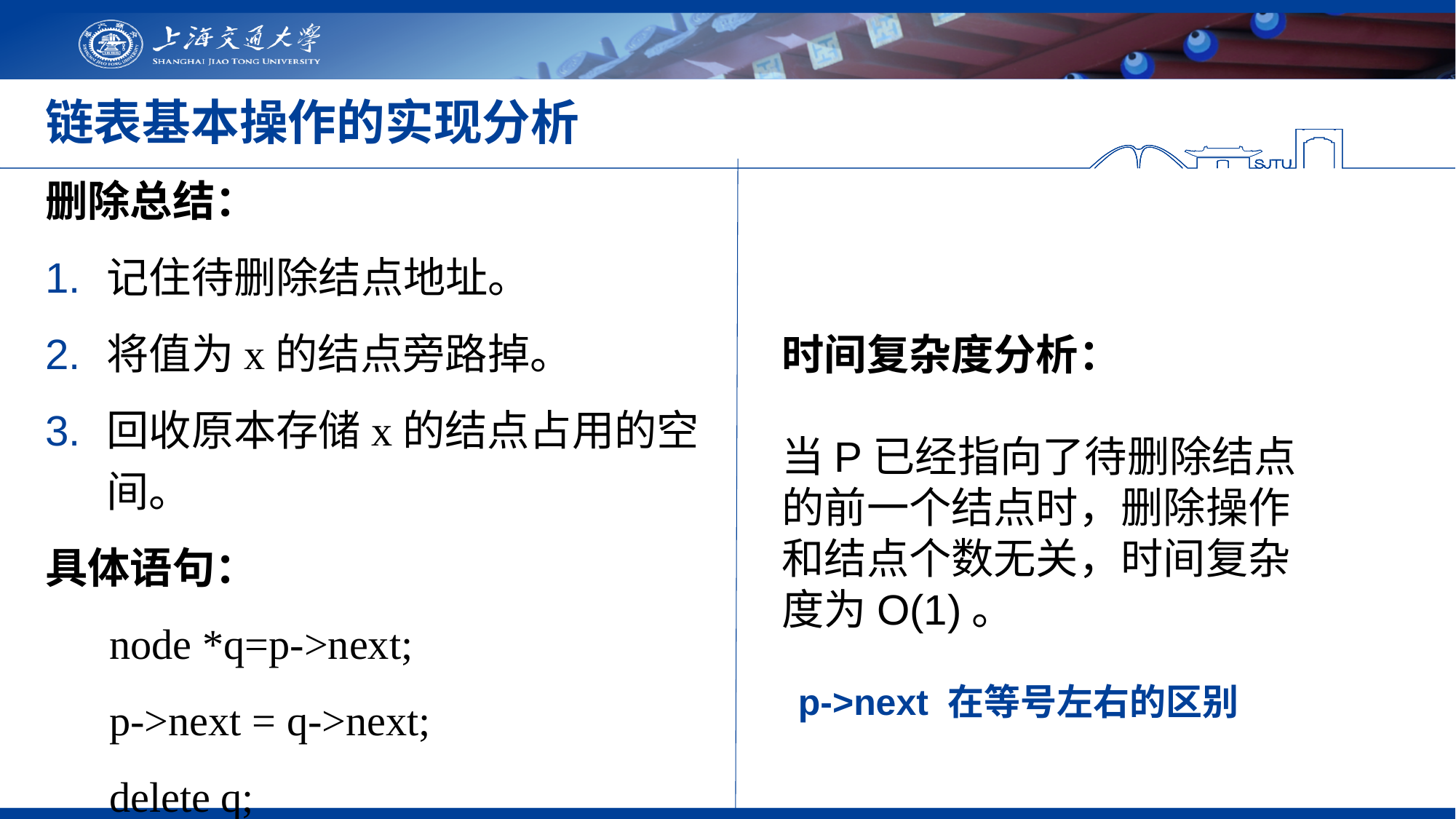

# 链表基本操作的实现分析
删除总结：
记住待删除结点地址。
将值为x的结点旁路掉。
回收原本存储x的结点占用的空间。
具体语句：
node *q=p->next;
p->next = q->next;
delete q;

时间复杂度分析：

当P已经指向了待删除结点的前一个结点时，删除操作和结点个数无关，时间复杂度为O(1)。
p->next 在等号左右的区别